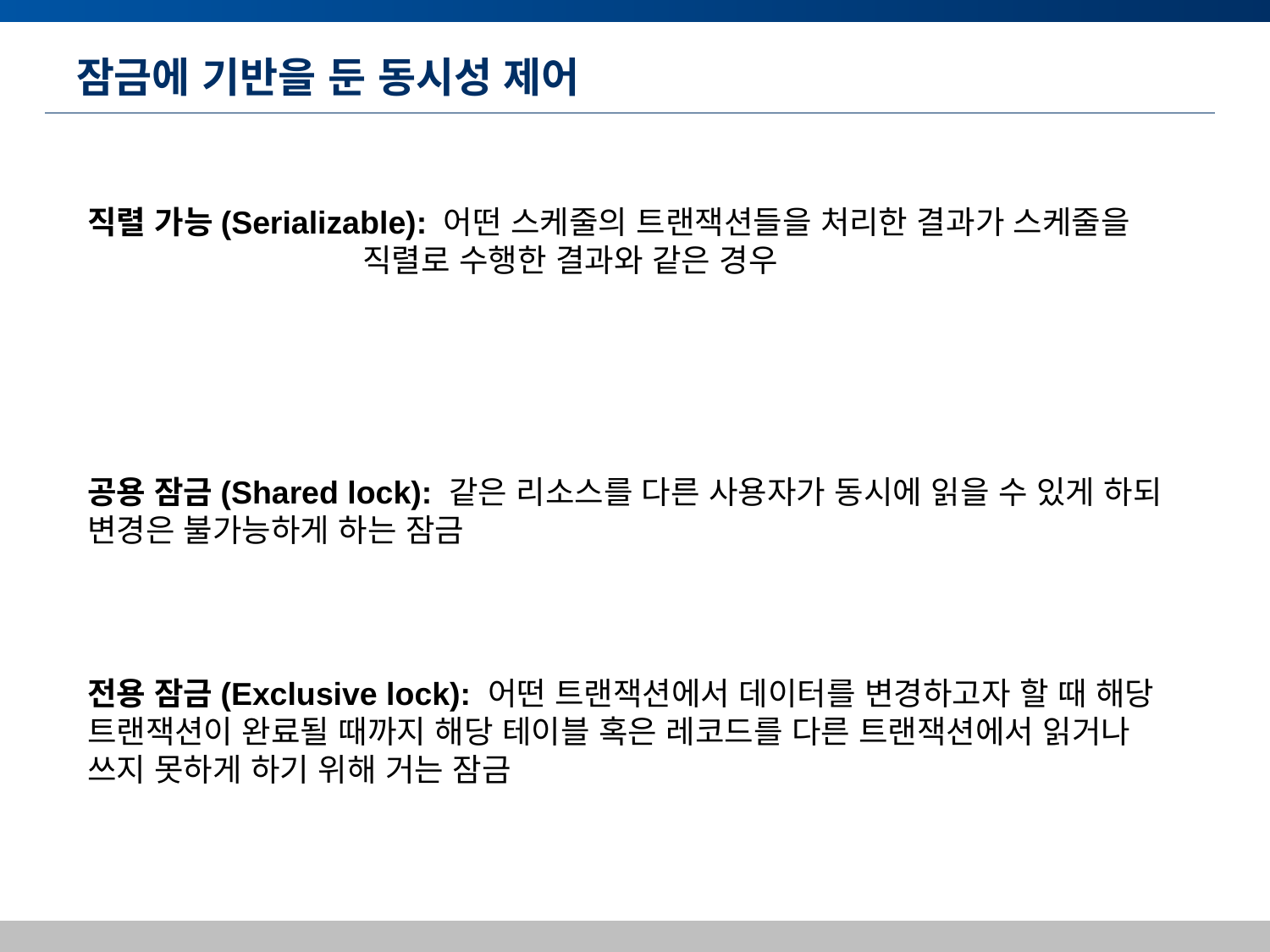

# 잠금에 기반을 둔 동시성 제어
직렬 가능(Serializable): 어떤 스케줄의 트랜잭션들을 처리한 결과가 스케줄을
                               직렬로 수행한 결과와 같은 경우
공용 잠금(Shared lock): 같은 리소스를 다른 사용자가 동시에 읽을 수 있게 하되 변경은 불가능하게 하는 잠금
전용 잠금(Exclusive lock): 어떤 트랜잭션에서 데이터를 변경하고자 할 때 해당 트랜잭션이 완료될 때까지 해당 테이블 혹은 레코드를 다른 트랜잭션에서 읽거나 쓰지 못하게 하기 위해 거는 잠금